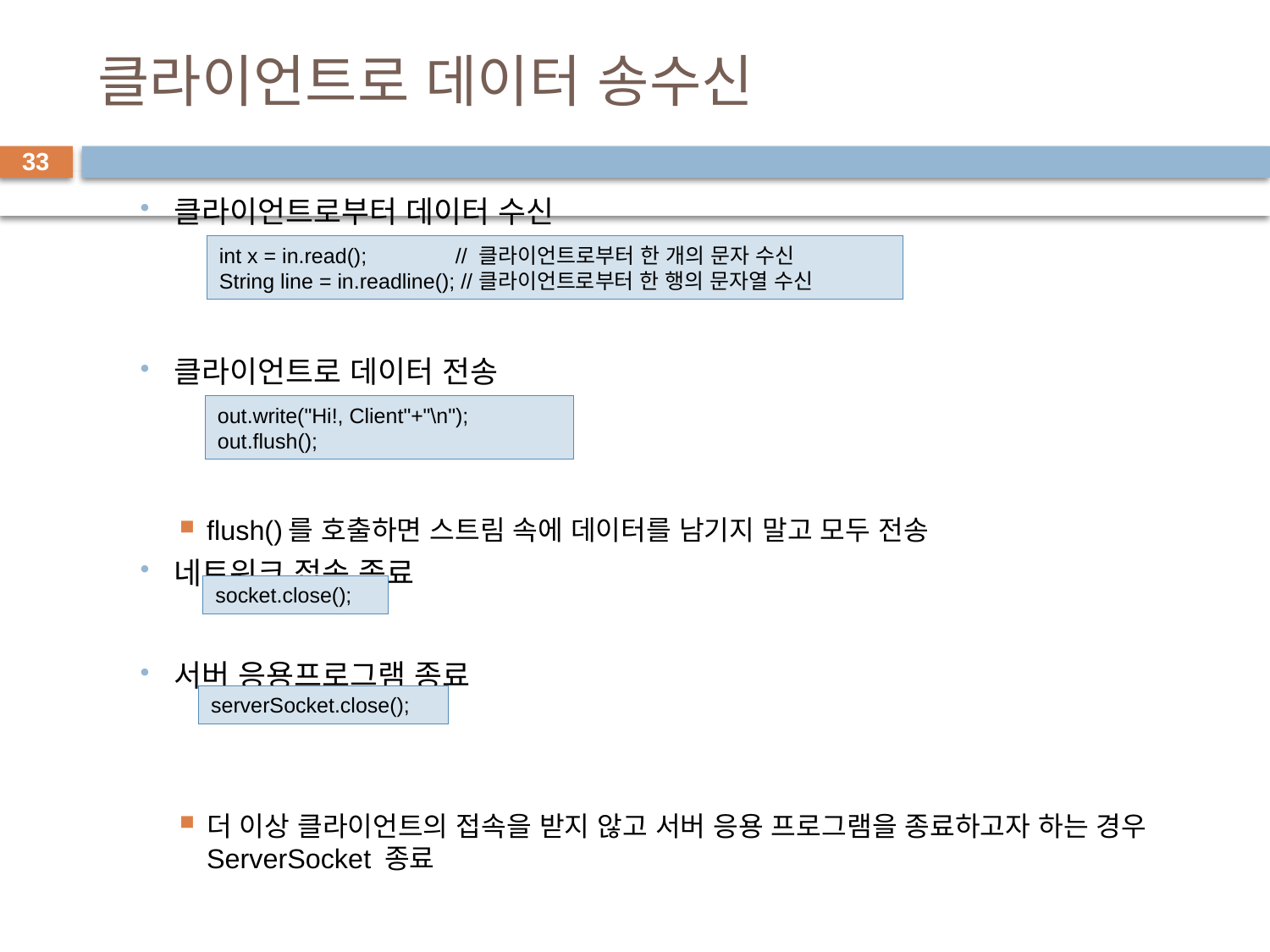

# 클라이언트로 데이터 송수신
33
클라이언트로부터 데이터 수신

클라이언트로 데이터 전송

flush()를 호출하면 스트림 속에 데이터를 남기지 말고 모두 전송
네트워크 접속 종료

서버 응용프로그램 종료

더 이상 클라이언트의 접속을 받지 않고 서버 응용 프로그램을 종료하고자 하는 경우 ServerSocket 종료

int x = in.read();               // 클라이언트로부터 한 개의 문자 수신
String line = in.readline(); //클라이언트로부터 한 행의 문자열 수신
out.write("Hi!, Client"+"\n");
out.flush();
socket.close();
serverSocket.close();